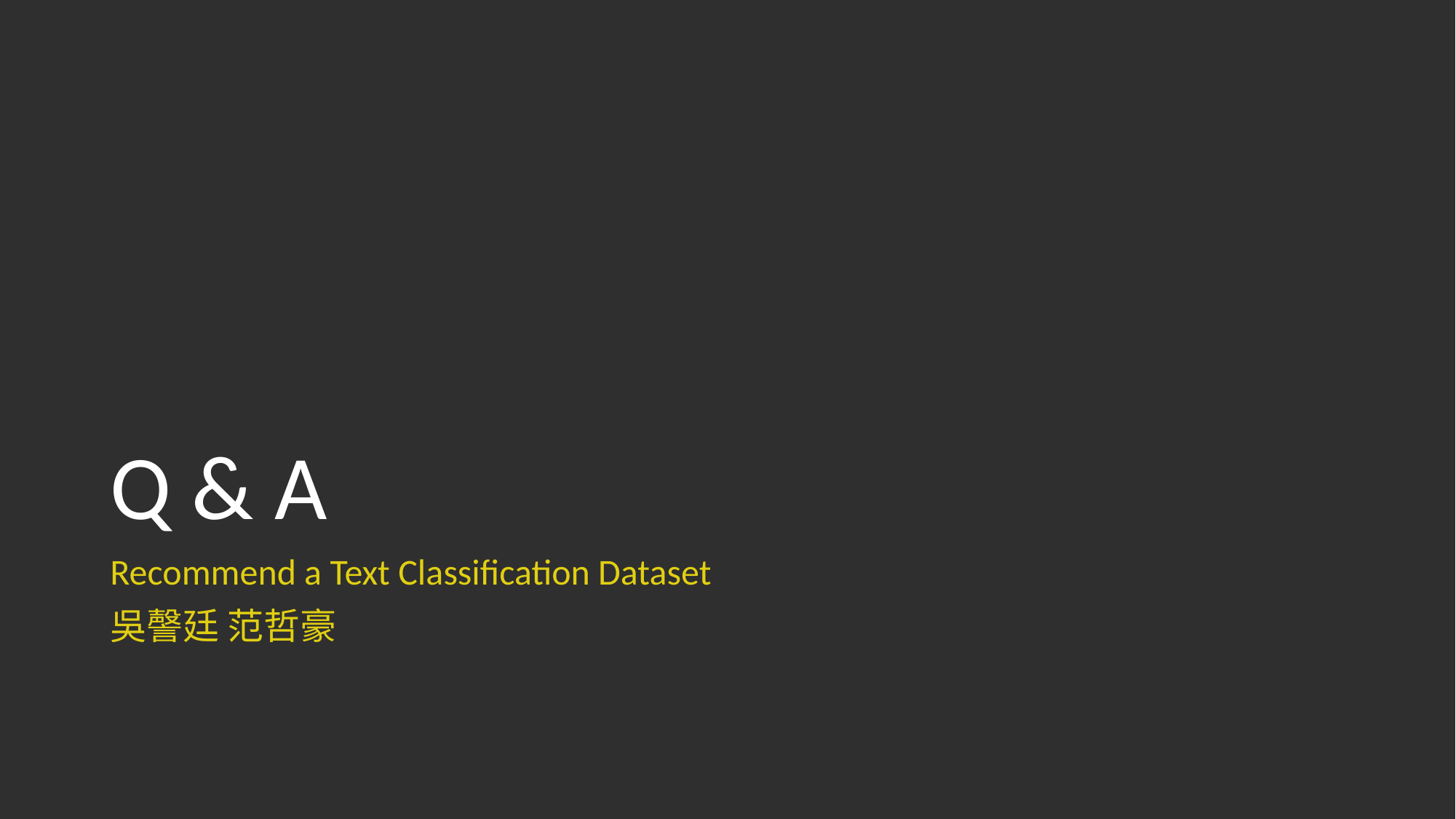

# Q & A
Recommend a Text Classification Dataset
吳謦廷 范哲豪